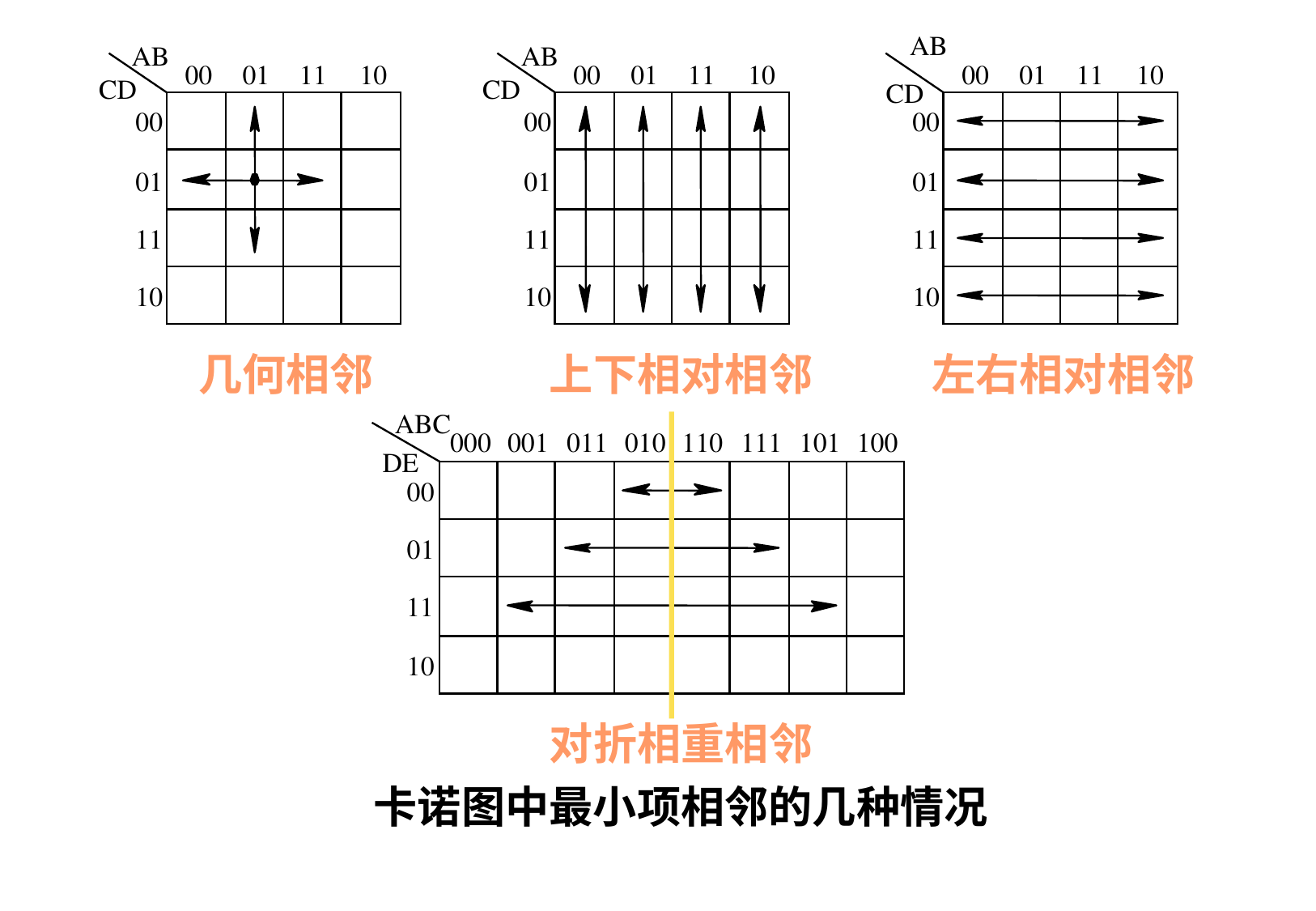

AB
AB
AB

00
01
11
10
00
01
11
10
00
01
11
10
CD
CD
CD

00
00
00

01
01
01

11
11
11

10
10
10

几何相邻
上下相对相邻
左右相对相邻
ABC

000
001
011
010
110
111
101
100
DE

00

01

11

10
对折相重相邻
卡诺图中最小项相邻的几种情况